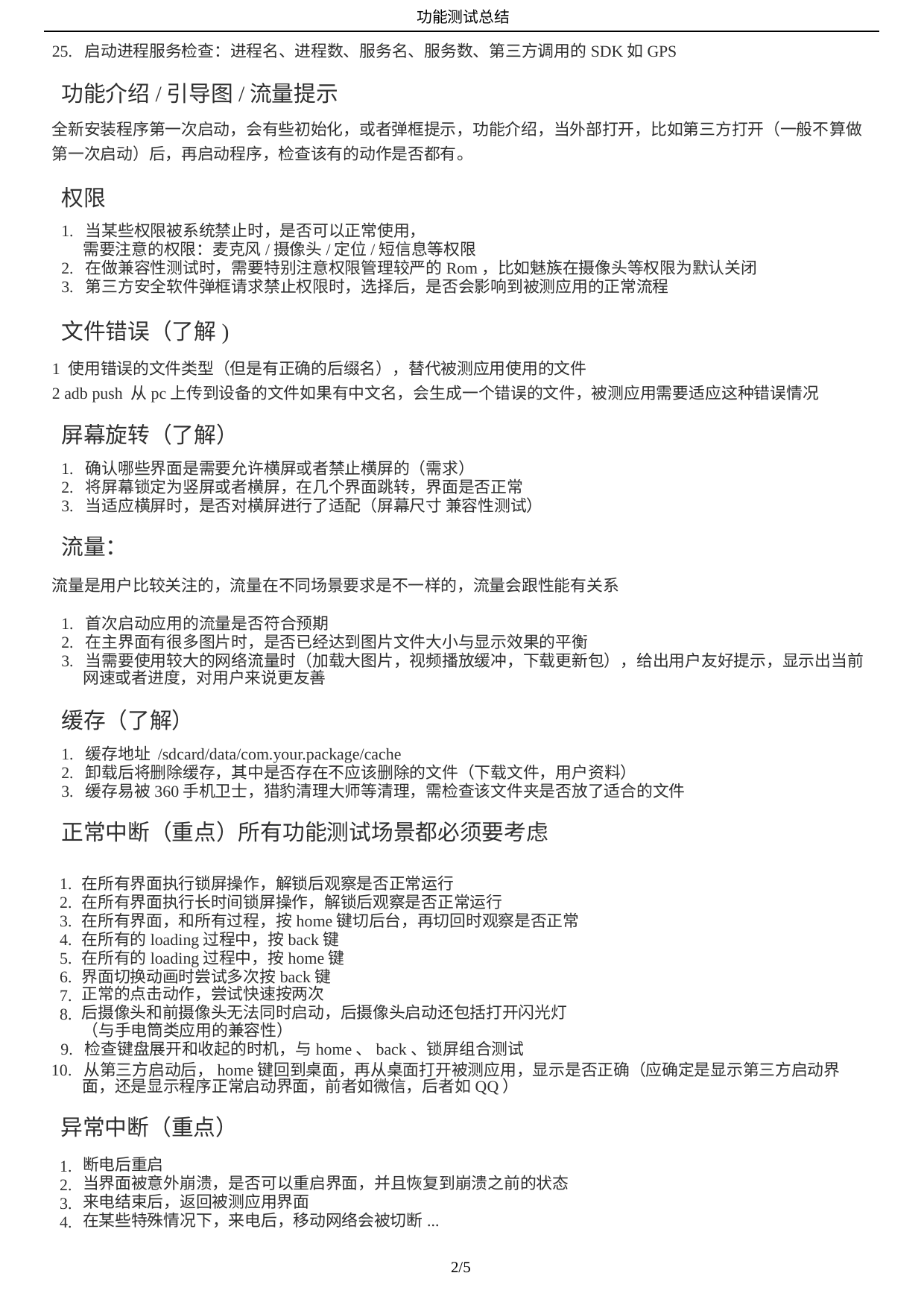

功能测试总结
25.  启动进程服务检查：进程名、进程数、服务名、服务数、第三⽅调⽤的SDK如GPS

	功能介绍/引导图/流量提⽰

全新安装程序第⼀次启动，会有些初始化，或者弹框提⽰，功能介绍，当外部打开，⽐如第三⽅打开（⼀般不算做
第⼀次启动）后，再启动程序，检查该有的动作是否都有。

	权限
	1.  当某些权限被系统禁⽌时，是否可以正常使⽤，
		需要注意的权限：麦克风/摄像头/定位/短信息等权限
	2.  在做兼容性测试时，需要特别注意权限管理较严的Rom，⽐如魅族在摄像头等权限为默认关闭
	3.  第三⽅安全软件弹框请求禁⽌权限时，选择后，是否会影响到被测应⽤的正常流程

	⽂件错误（了解)
1 使⽤错误的⽂件类型（但是有正确的后缀名），替代被测应⽤使⽤的⽂件
2 adb push 从pc上传到设备的⽂件如果有中⽂名，会⽣成⼀个错误的⽂件，被测应⽤需要适应这种错误情况

	屏幕旋转（了解）
	1.  确认哪些界⾯是需要允许横屏或者禁⽌横屏的（需求）
	2.  将屏幕锁定为竖屏或者横屏，在⼏个界⾯跳转，界⾯是否正常
	3.  当适应横屏时，是否对横屏进⾏了适配（屏幕尺⼨ 兼容性测试）

	流量：

流量是⽤户⽐较关注的，流量在不同场景要求是不⼀样的，流量会跟性能有关系

	1.  ⾸次启动应⽤的流量是否符合预期
	2.  在主界⾯有很多图⽚时，是否已经达到图⽚⽂件⼤⼩与显⽰效果的平衡
	3.  当需要使⽤较⼤的⽹络流量时（加载⼤图⽚，视频播放缓冲，下载更新包），给出⽤户友好提⽰，显⽰出当前
		⽹速或者进度，对⽤户来说更友善

	缓存（了解）
	1.  缓存地址 /sdcard/data/com.your.package/cache
	2.  卸载后将删除缓存，其中是否存在不应该删除的⽂件（下载⽂件，⽤户资料）
	3.  缓存易被360⼿机卫⼠，猎豹清理⼤师等清理，需检查该⽂件夹是否放了适合的⽂件

	正常中断（重点）所有功能测试场景都必须要考虑

1.
2.
3.
4.
5.
6.
7.
8.
在所有界⾯执⾏锁屏操作，解锁后观察是否正常运⾏
在所有界⾯执⾏长时间锁屏操作，解锁后观察是否正常运⾏
在所有界⾯，和所有过程，按home键切后台，再切回时观察是否正常
在所有的loading过程中，按back键
在所有的loading过程中，按home键
界⾯切换动画时尝试多次按back键
正常的点击动作，尝试快速按两次
后摄像头和前摄像头⽆法同时启动，后摄像头启动还包括打开闪光灯
		（与⼿电筒类应⽤的兼容性）
	9.  检查键盘展开和收起的时机，与home、back、锁屏组合测试
10.  从第三⽅启动后，home键回到桌⾯，再从桌⾯打开被测应⽤，显⽰是否正确（应确定是显⽰第三⽅启动界
		⾯，还是显⽰程序正常启动界⾯，前者如微信，后者如QQ）

	异常中断（重点）
1.
2.
3.
4.
断电后重启
当界⾯被意外崩溃，是否可以重启界⾯，并且恢复到崩溃之前的状态
来电结束后，返回被测应⽤界⾯
在某些特殊情况下，来电后，移动⽹络会被切断...

	2/5